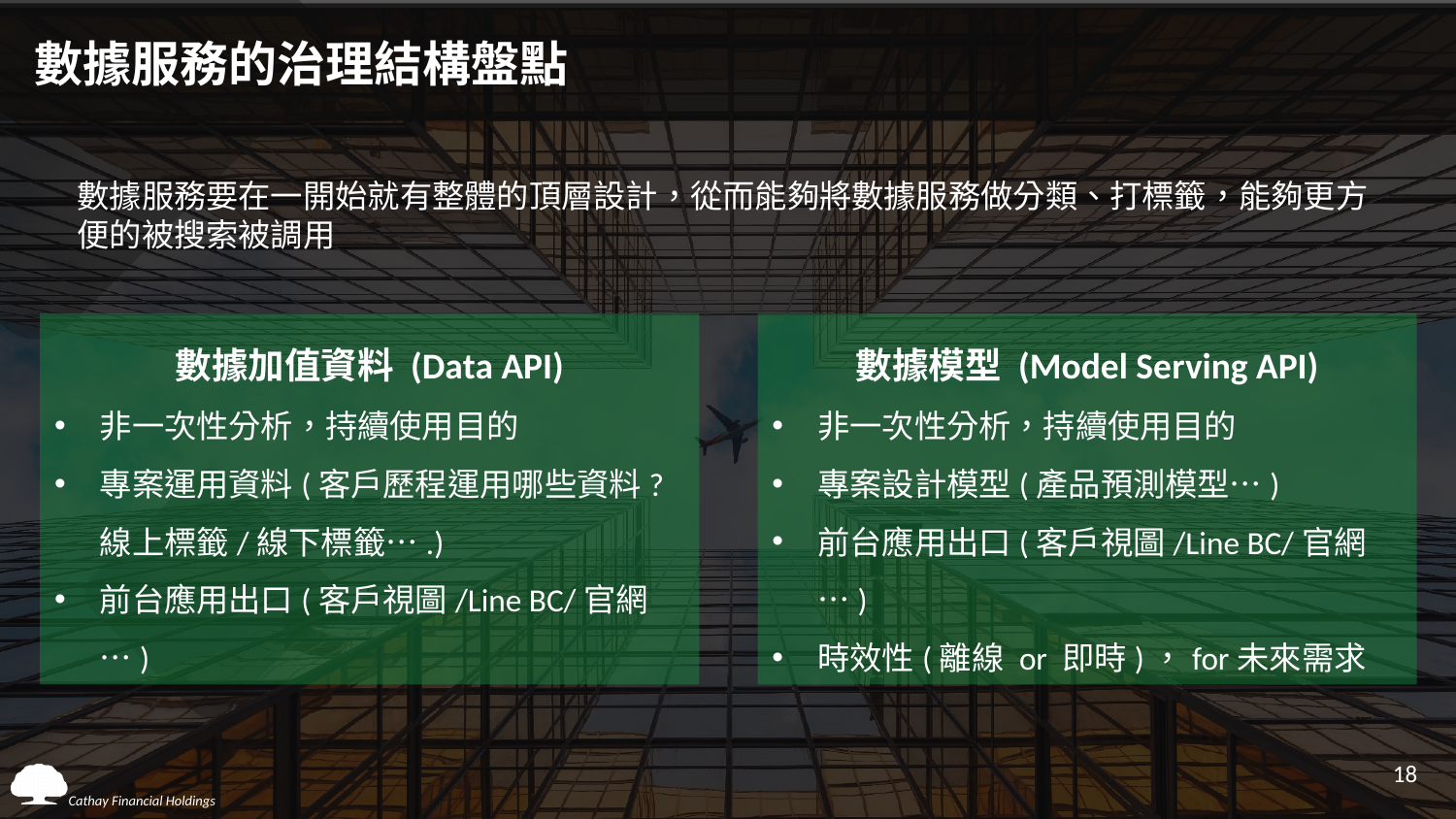

數據服務的治理結構盤點
數據服務要在一開始就有整體的頂層設計，從而能夠將數據服務做分類、打標籤，能夠更方便的被搜索被調用
數據加值資料 (Data API)
非一次性分析，持續使用目的
專案運用資料(客戶歷程運用哪些資料? 線上標籤/線下標籤….)
前台應用出口(客戶視圖/Line BC/官網…)
數據模型 (Model Serving API)
非一次性分析，持續使用目的
專案設計模型(產品預測模型…)
前台應用出口(客戶視圖/Line BC/官網…)
時效性(離線 or 即時)，for未來需求

18